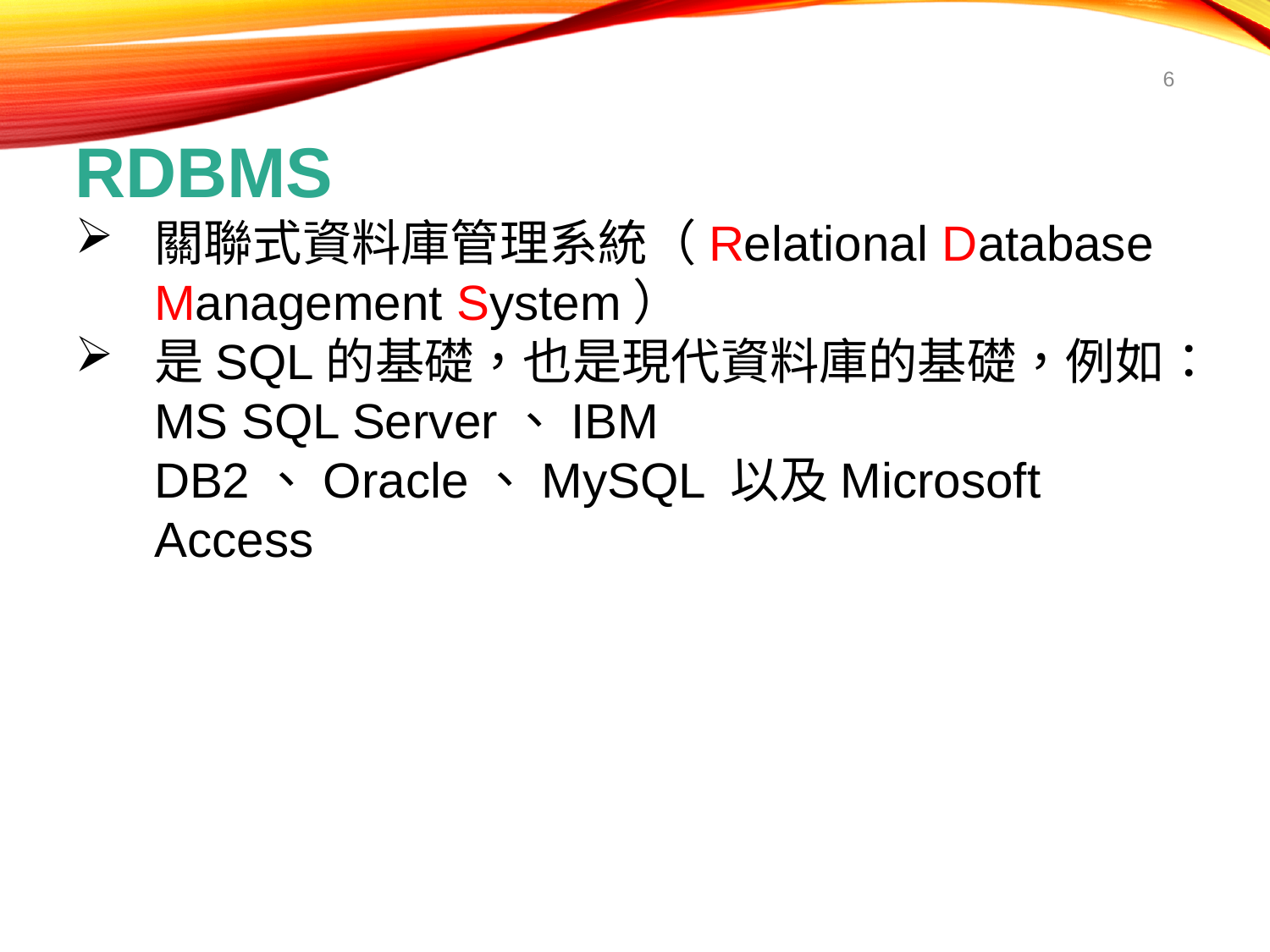

6
RDBMS
關聯式資料庫管理系統（Relational Database Management System）
是SQL的基礎，也是現代資料庫的基礎，例如：MS SQL Server、IBM DB2、Oracle、MySQL 以及Microsoft Access